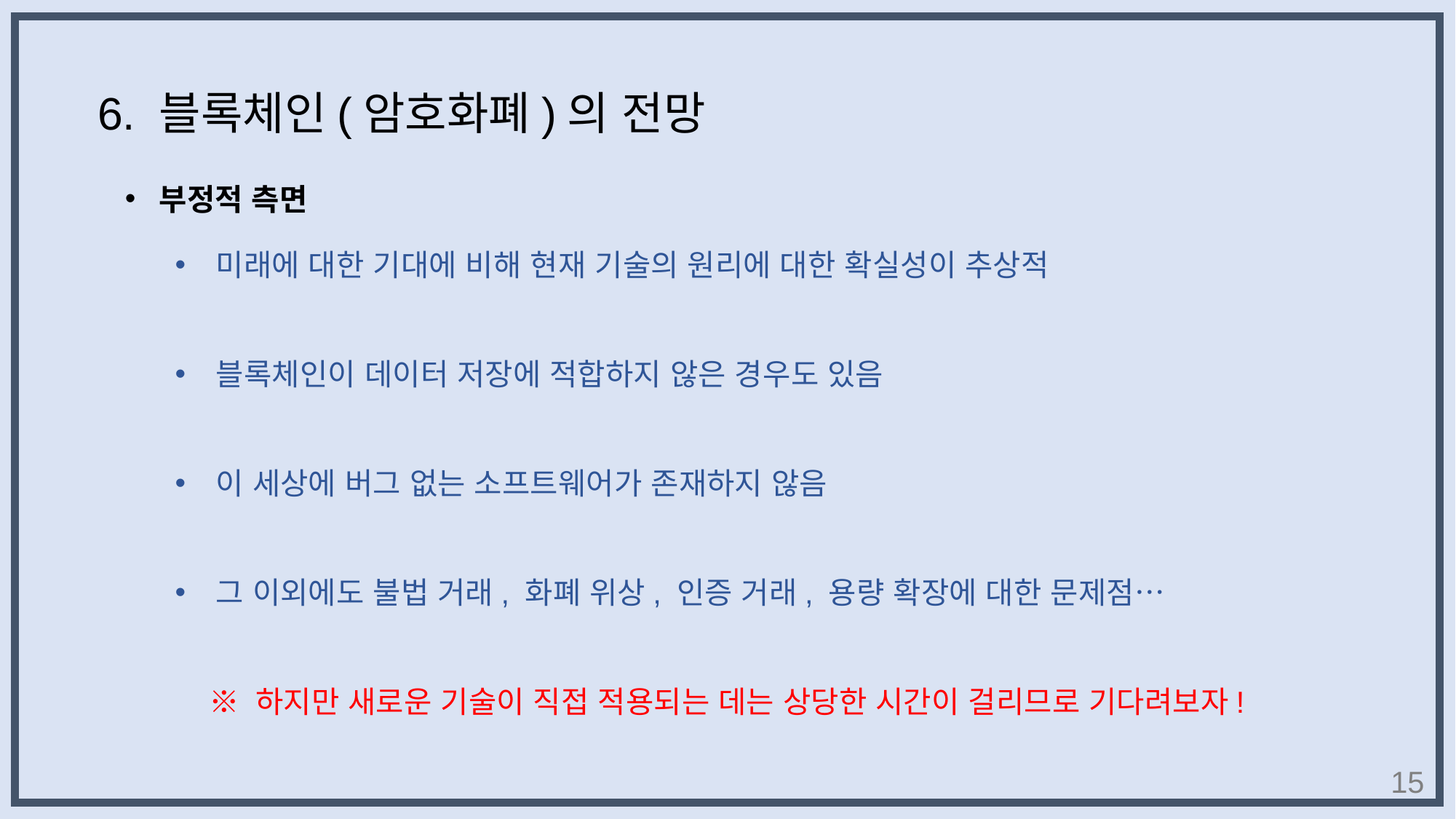

6. 블록체인(암호화폐)의 전망
부정적 측면
미래에 대한 기대에 비해 현재 기술의 원리에 대한 확실성이 추상적

블록체인이 데이터 저장에 적합하지 않은 경우도 있음

이 세상에 버그 없는 소프트웨어가 존재하지 않음

그 이외에도 불법 거래, 화폐 위상, 인증 거래, 용량 확장에 대한 문제점…

※ 하지만 새로운 기술이 직접 적용되는 데는 상당한 시간이 걸리므로 기다려보자!
15